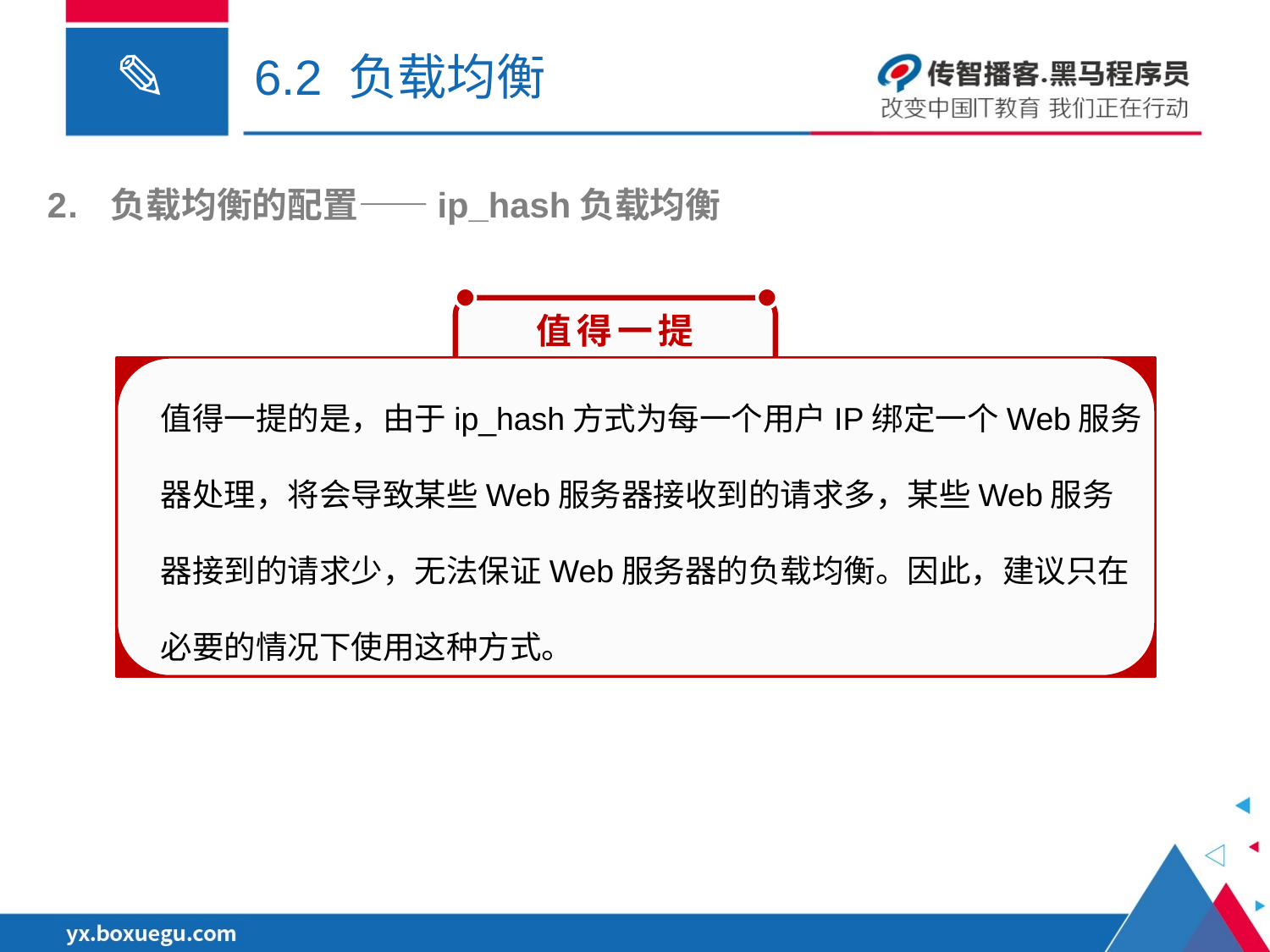

# 6.2 负载均衡
负载均衡的配置——ip_hash负载均衡

值得一提

值得一提的是，由于ip_hash方式为每一个用户IP绑定一个Web服务器处理，将会导致某些Web服务器接收到的请求多，某些Web服务器接到的请求少，无法保证Web服务器的负载均衡。因此，建议只在必要的情况下使用这种方式。